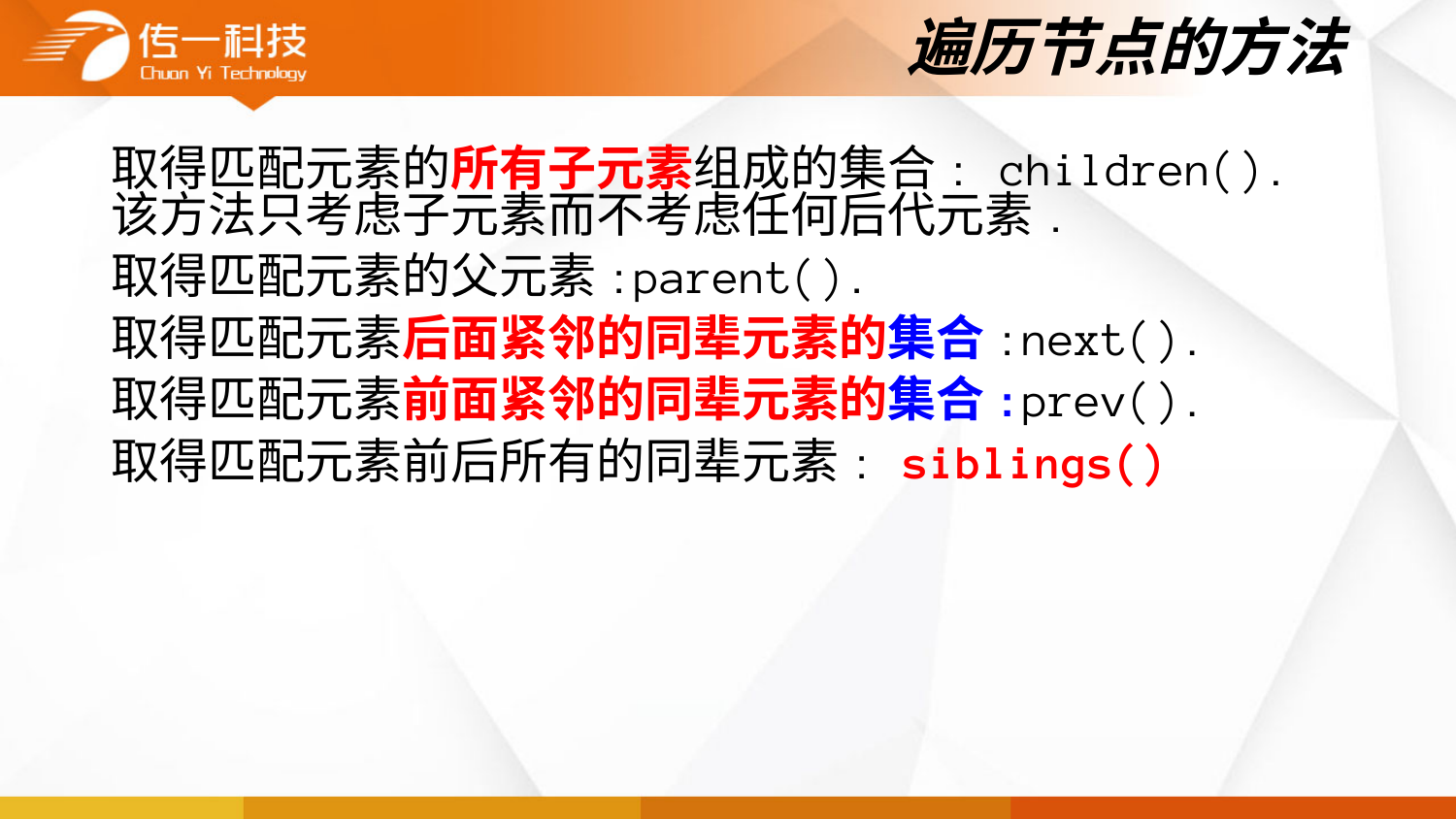

# 遍历节点的方法
取得匹配元素的所有子元素组成的集合: children(). 该方法只考虑子元素而不考虑任何后代元素.
取得匹配元素的父元素:parent().
取得匹配元素后面紧邻的同辈元素的集合:next().
取得匹配元素前面紧邻的同辈元素的集合:prev().
取得匹配元素前后所有的同辈元素: siblings()